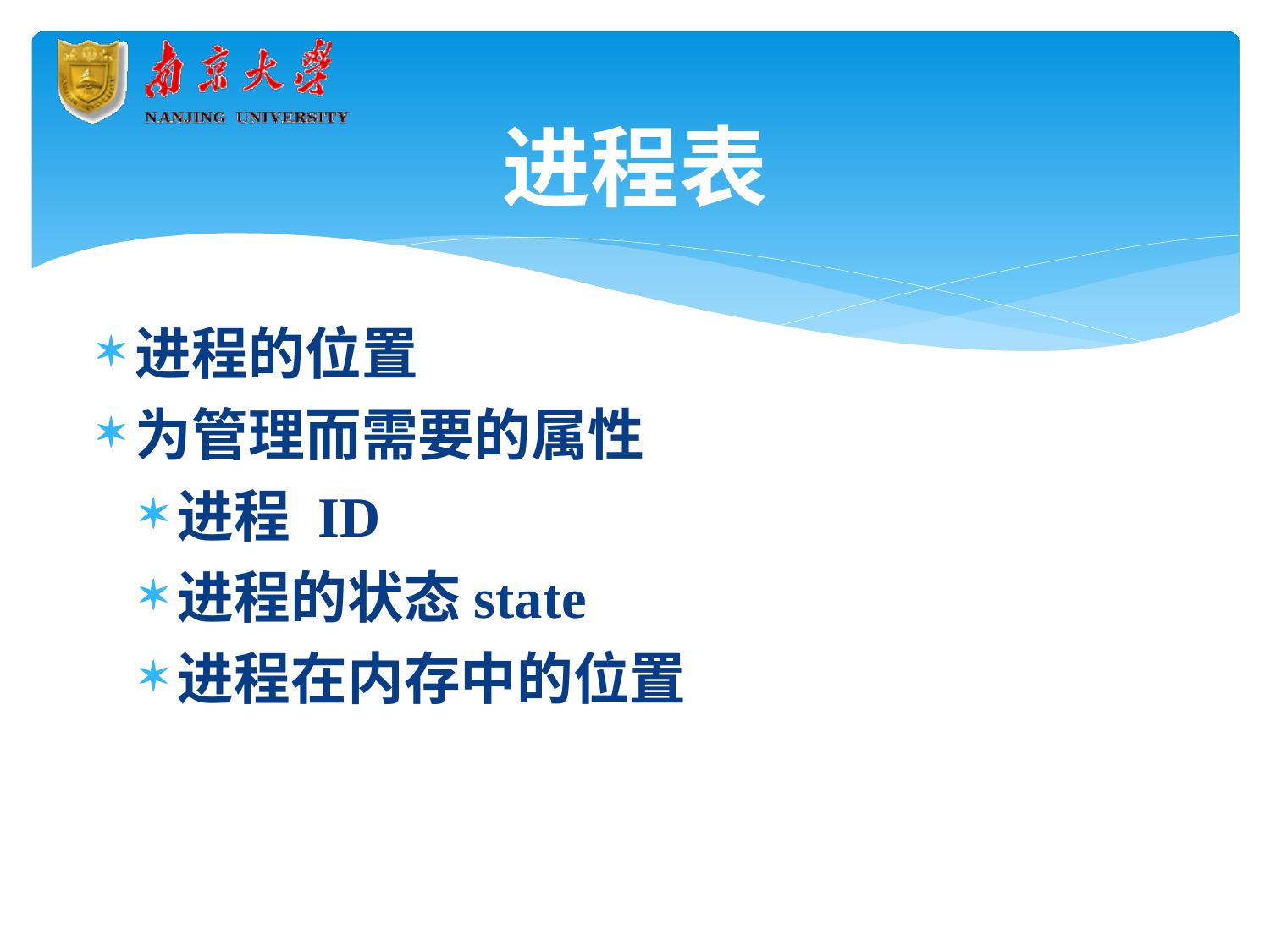

# 进程表
进程的位置
为管理而需要的属性
进程ID
进程的状态state
进程在内存中的位置